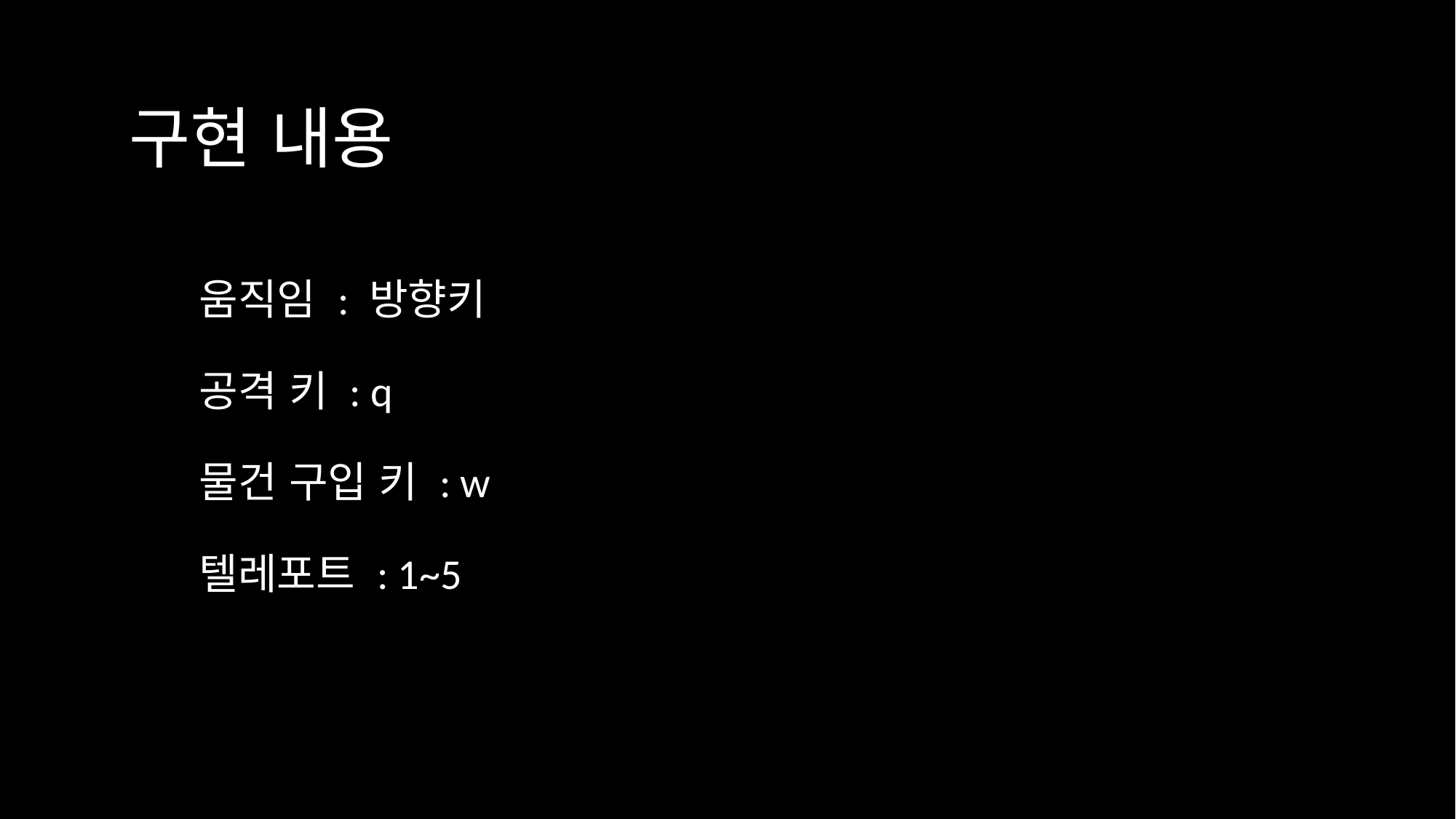

구현 내용
# 움직임 : 방향키 공격 키 : q 물건 구입 키 : w 텔레포트 : 1~5